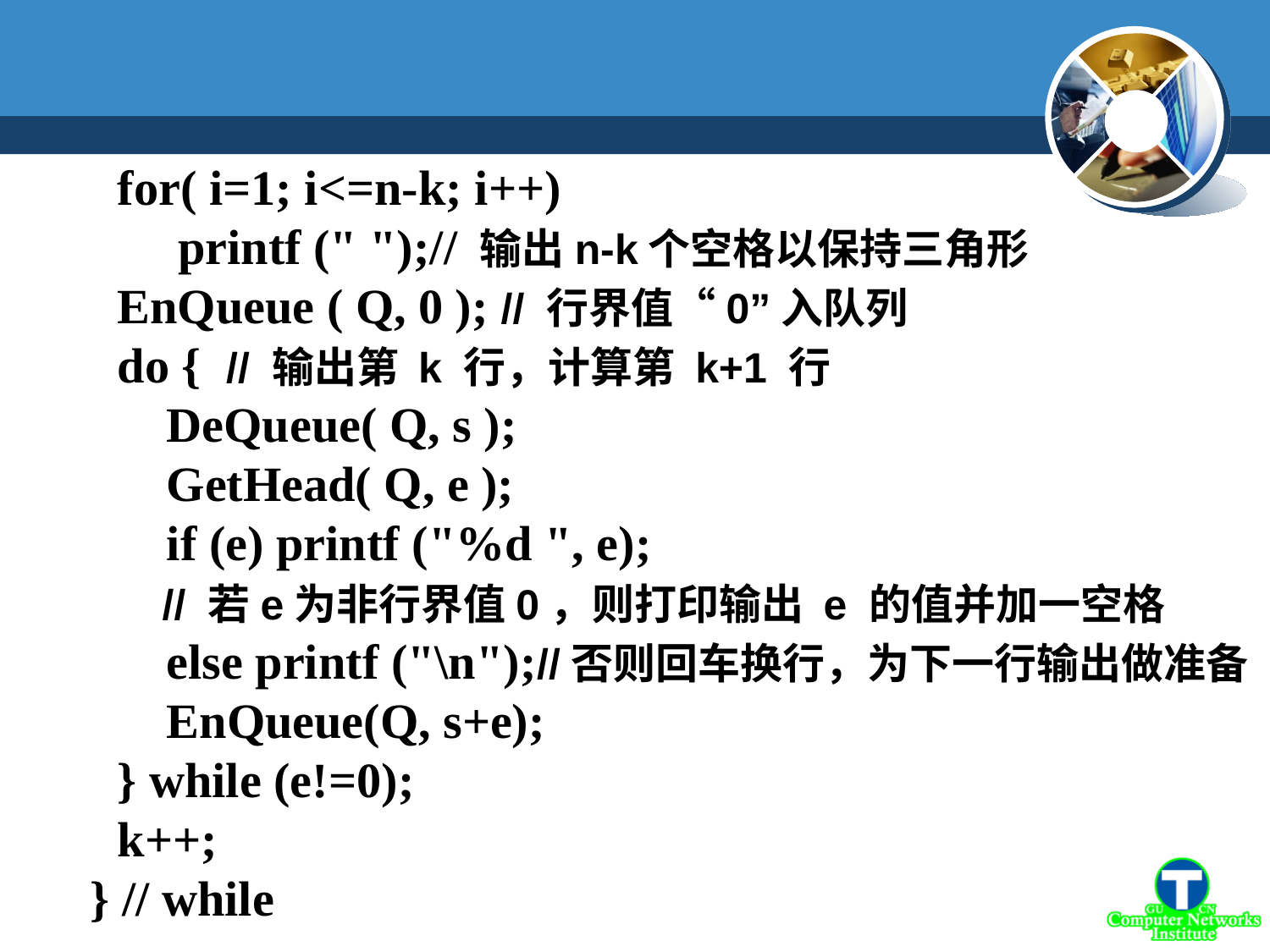

for( i=1; i<=n-k; i++)
　　　　 printf (" ");// 输出n-k个空格以保持三角形
　　　EnQueue ( Q, 0 ); // 行界值“0”入队列
　　　do {  // 输出第 k 行，计算第 k+1 行
　　　　DeQueue( Q, s );
　　　　GetHead( Q, e );
　　　　if (e) printf ("%d ", e);
　　　    // 若e为非行界值0，则打印输出 e 的值并加一空格
　　　　else printf ("\n");//否则回车换行，为下一行输出做准备
　　　　EnQueue(Q, s+e);
　　　} while (e!=0);
　　　k++;
　　  } // while